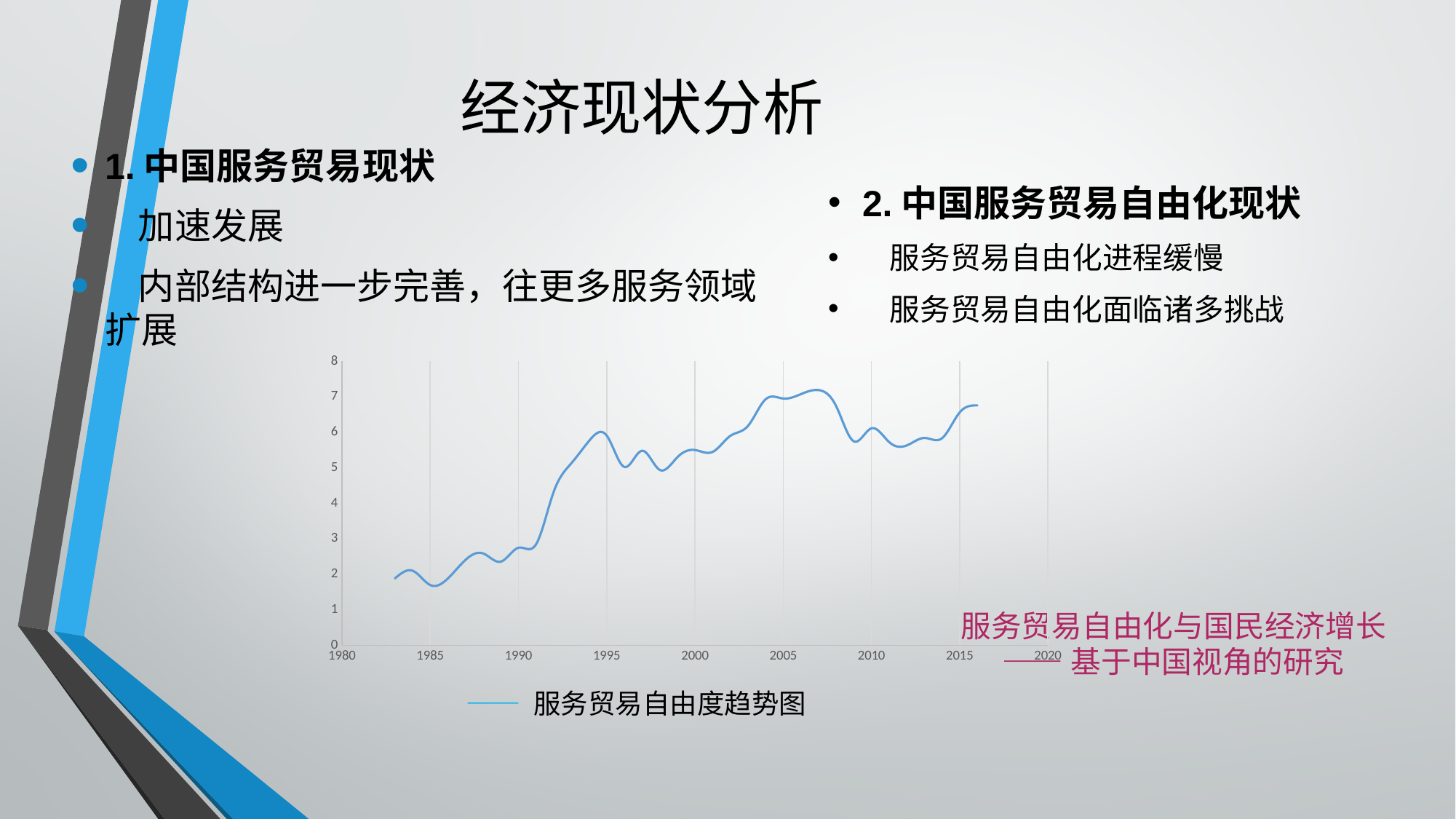

# 经济现状分析
1.中国服务贸易现状
   加速发展
   内部结构进一步完善，往更多服务领域扩展

2.中国服务贸易自由化现状
   服务贸易自由化进程缓慢
   服务贸易自由化面临诸多挑战

### Chart

| Category |  |
|---|---|
—— 服务贸易自由度趋势图